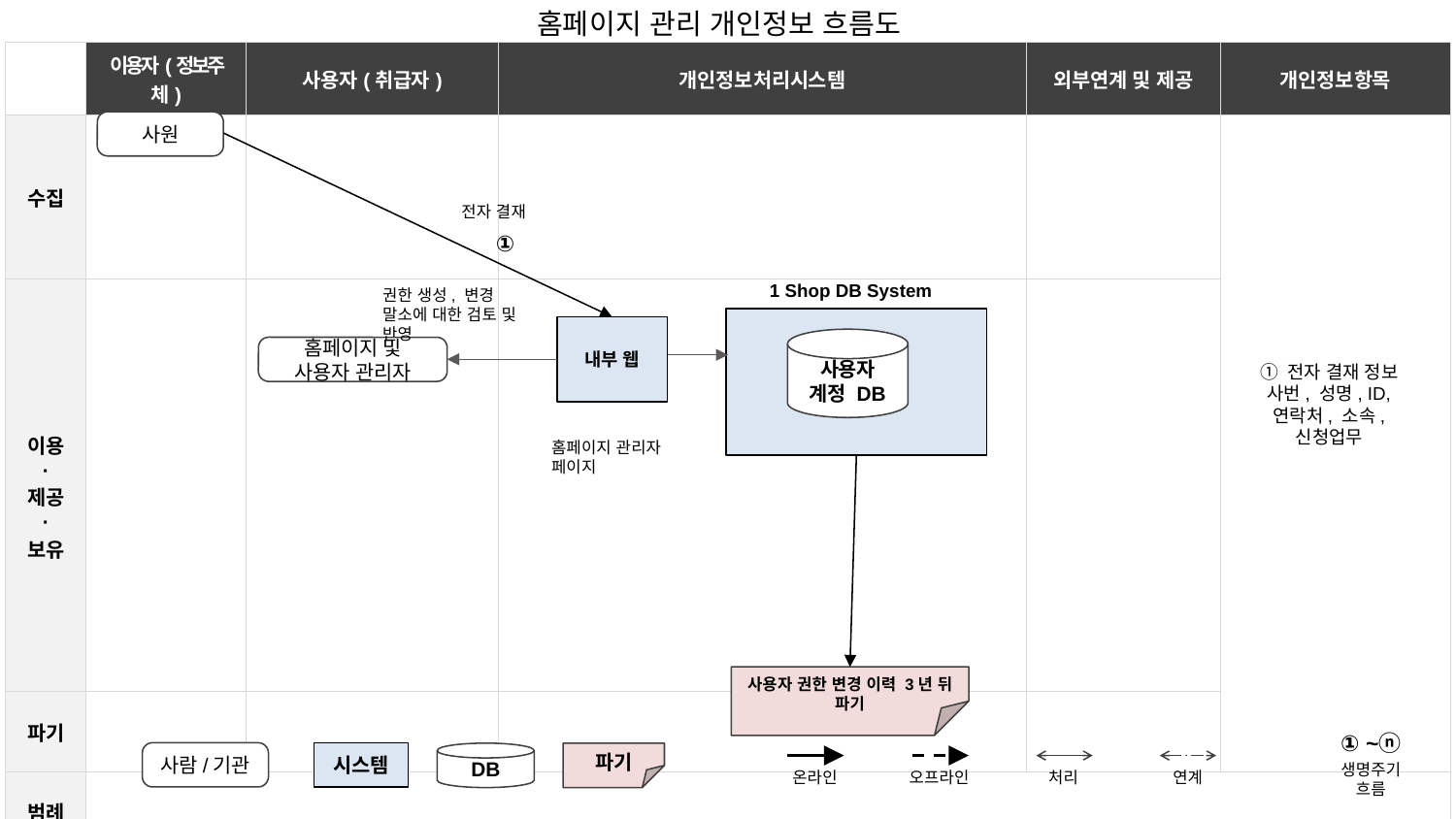

홈페이지 관리 개인정보 흐름도
|  | 이용자(정보주체) | 사용자(취급자) | 개인정보처리시스템 | 외부연계 및 제공 | 개인정보항목 |
| --- | --- | --- | --- | --- | --- |
| 수집 |  |  |  |  |  |
| 이용 · 제공 · 보유 |  |  |  |  |  |
| 파기 |  |  |  |  |  |
| 범례 |  |  |  |  |  |
사원
전자 결재
①
1 Shop DB System
권한 생성, 변경 말소에 대한 검토 및 반영

내부 웹
사용자 계정 DB
① 전자 결재 정보
사번, 성명, ID, 연락처, 소속, 신청업무
홈페이지 및 사용자 관리자
홈페이지 관리자 페이지
사용자 권한 변경 이력 3년 뒤 파기
① ~ⓝ
생명주기 흐름
사람/기관
시스템
DB
파기
온라인
오프라인
처리
연계